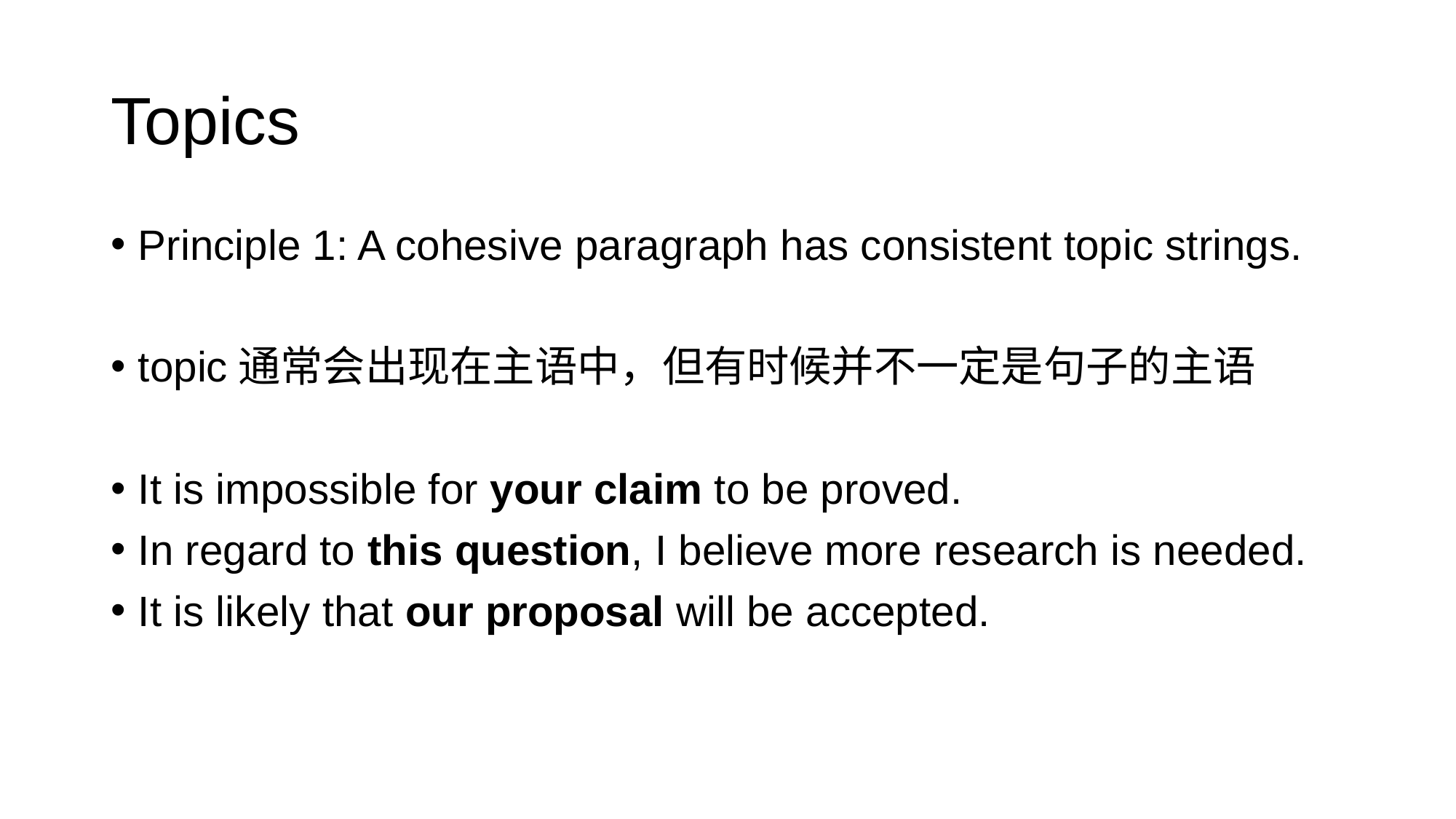

# Topics
Principle 1: A cohesive paragraph has consistent topic strings.

topic通常会出现在主语中，但有时候并不一定是句子的主语

It is impossible for your claim to be proved.
In regard to this question, I believe more research is needed.
It is likely that our proposal will be accepted.